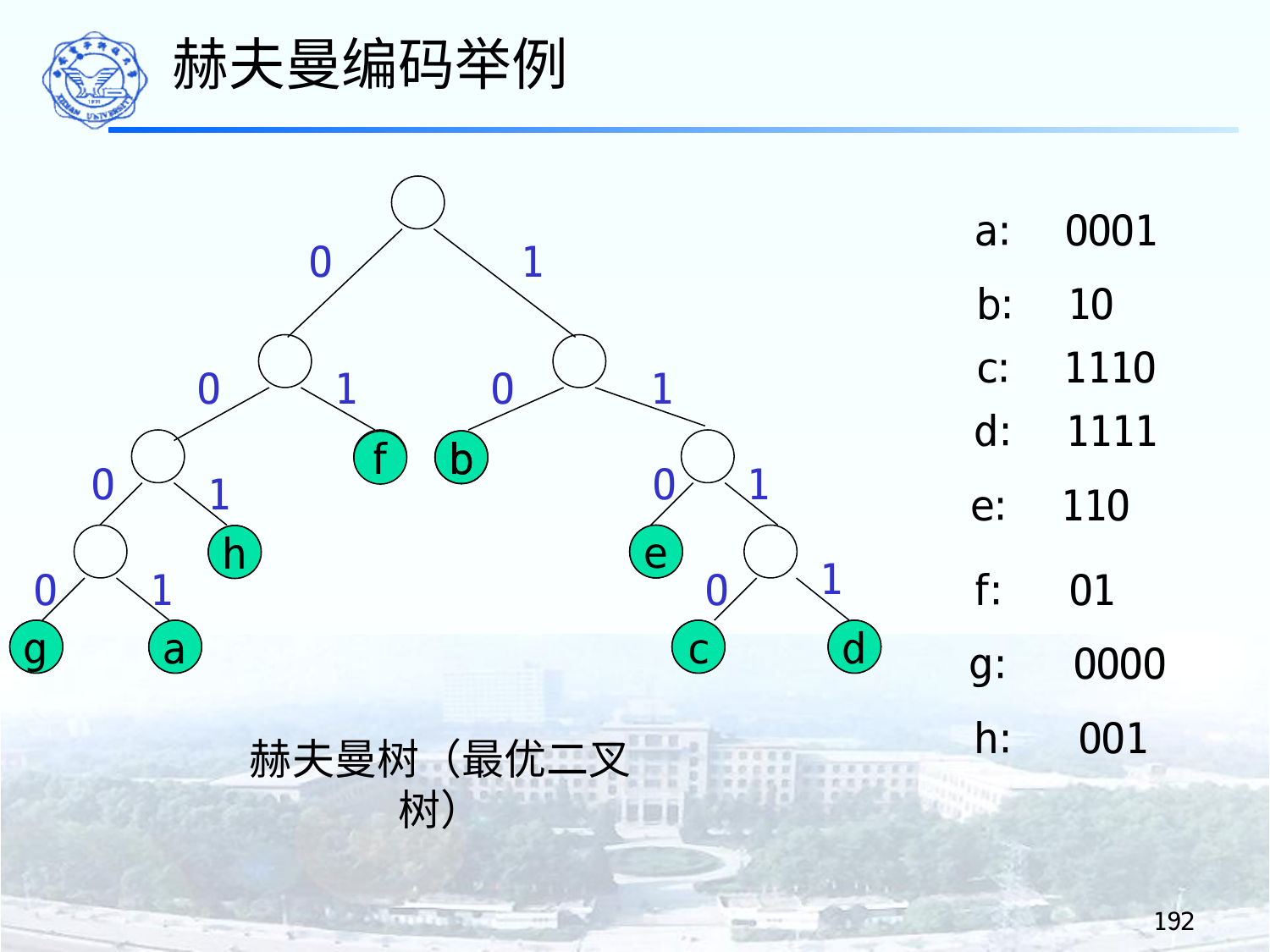

赫夫曼编码举例

a:    0001

0

1
b:    10

c:    1110
0
1
0
1

d:    1111

f

b
b
f
0
0
1
1
e:    110

e
e

h
h
1
0
1
0
f:     01

g
g
a
a
c
c
d
d
 g:     0000
h:     001
赫夫曼树（最优二叉树）
192